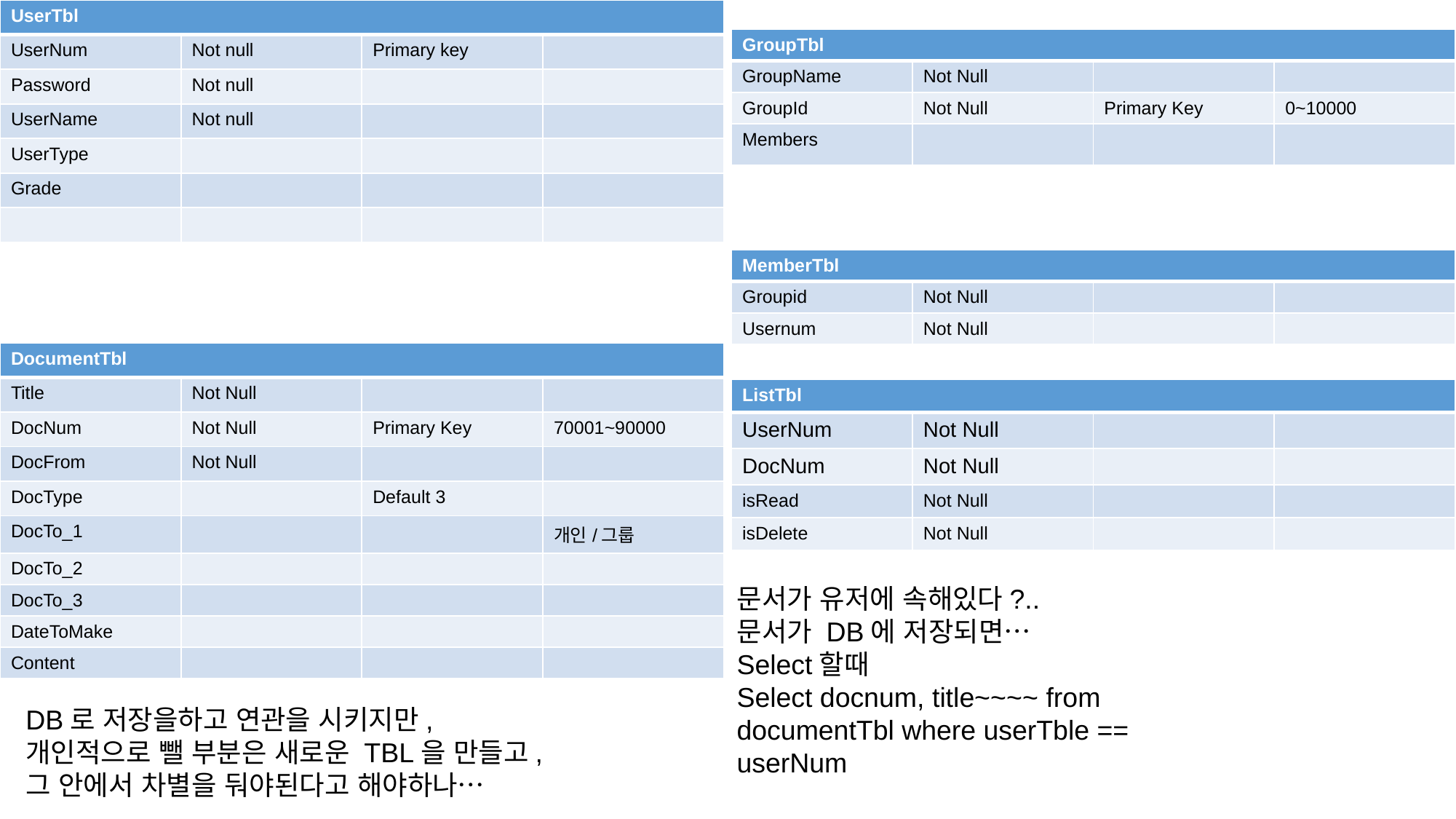

| UserTbl |  |  |  |
| --- | --- | --- | --- |
| UserNum | Not null | Primary key |  |
| Password | Not null |  |  |
| UserName | Not null |  |  |
| UserType |  |  |  |
| Grade |  |  |  |
|  |  |  |  |
| GroupTbl |  |  |  |
| --- | --- | --- | --- |
| GroupName | Not Null |  |  |
| GroupId | Not Null | Primary Key | 0~10000 |
| Members |  |  |  |
| MemberTbl |  |  |  |
| --- | --- | --- | --- |
| Groupid | Not Null |  |  |
| Usernum | Not Null |  |  |
| DocumentTbl |  |  |  |
| --- | --- | --- | --- |
| Title | Not Null |  |  |
| DocNum | Not Null | Primary Key | 70001~90000 |
| DocFrom | Not Null |  |  |
| DocType |  | Default 3 |  |
| DocTo\_1 |  |  | 개인/그룹 |
| DocTo\_2 |  |  |  |
| DocTo\_3 |  |  |  |
| DateToMake |  |  |  |
| Content |  |  |  |
| ListTbl |  |  |  |
| --- | --- | --- | --- |
| UserNum | Not Null |  |  |
| DocNum | Not Null |  |  |
| isRead | Not Null |  |  |
| isDelete | Not Null |  |  |
유저 – 문서
유저 – 그룹

문서가 유저에 속해있다?..
문서가 DB에 저장되면…
Select할때
Select docnum, title~~~~ from documentTbl where userTble == userNum
DB로 저장을하고 연관을 시키지만,
개인적으로 뺄 부분은 새로운 TBL을 만들고,
그 안에서 차별을 둬야된다고 해야하나…